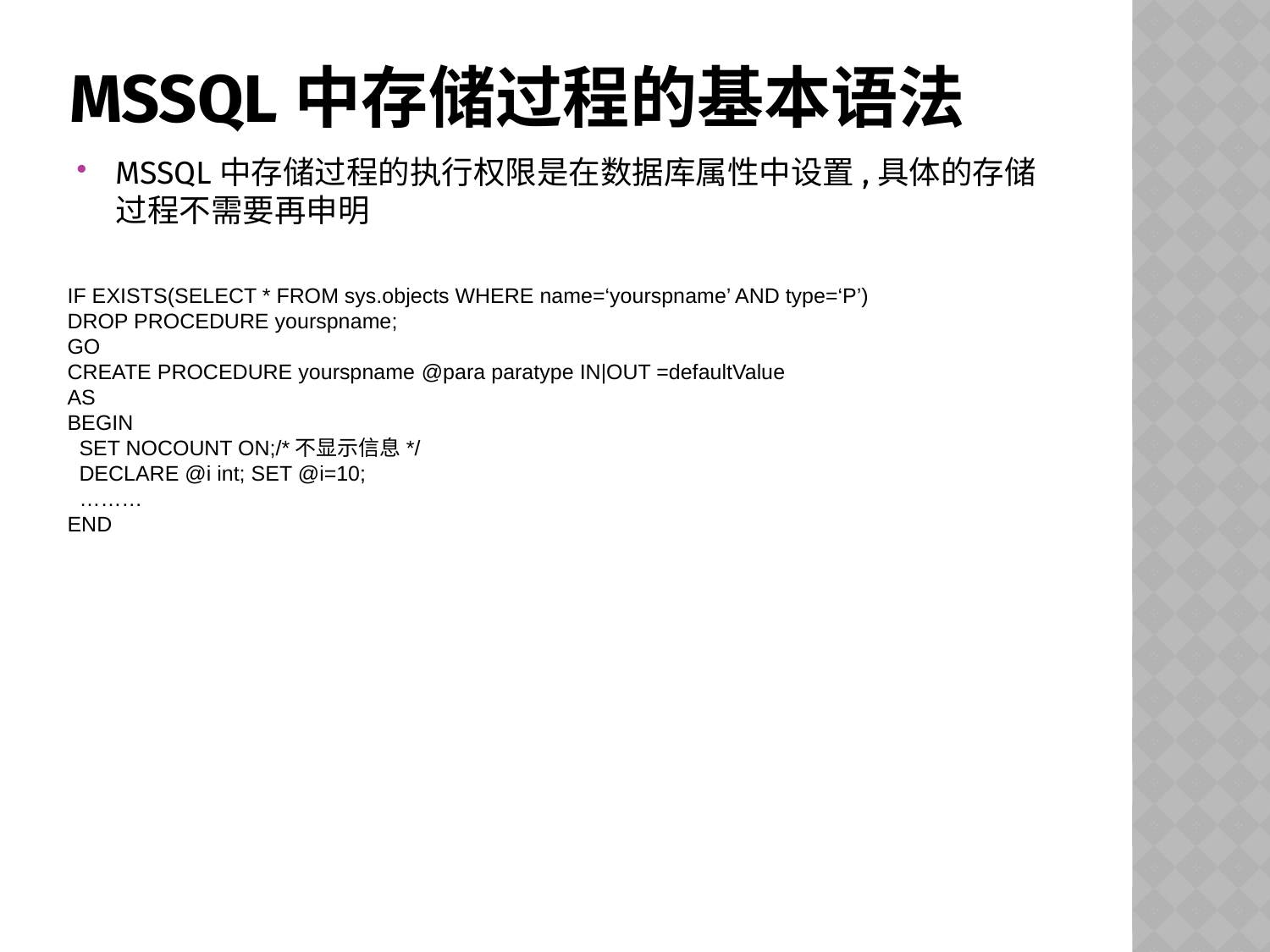

# MSSQL中存储过程的基本语法
MSSQL中存储过程的执行权限是在数据库属性中设置,具体的存储过程不需要再申明
IF EXISTS(SELECT * FROM sys.objects WHERE name=‘yourspname’ AND type=‘P’)
DROP PROCEDURE yourspname;
GO
CREATE PROCEDURE yourspname @para paratype IN|OUT =defaultValue
AS
BEGIN
  SET NOCOUNT ON;/*不显示信息*/
  DECLARE @i int; SET @i=10;
  ………
END